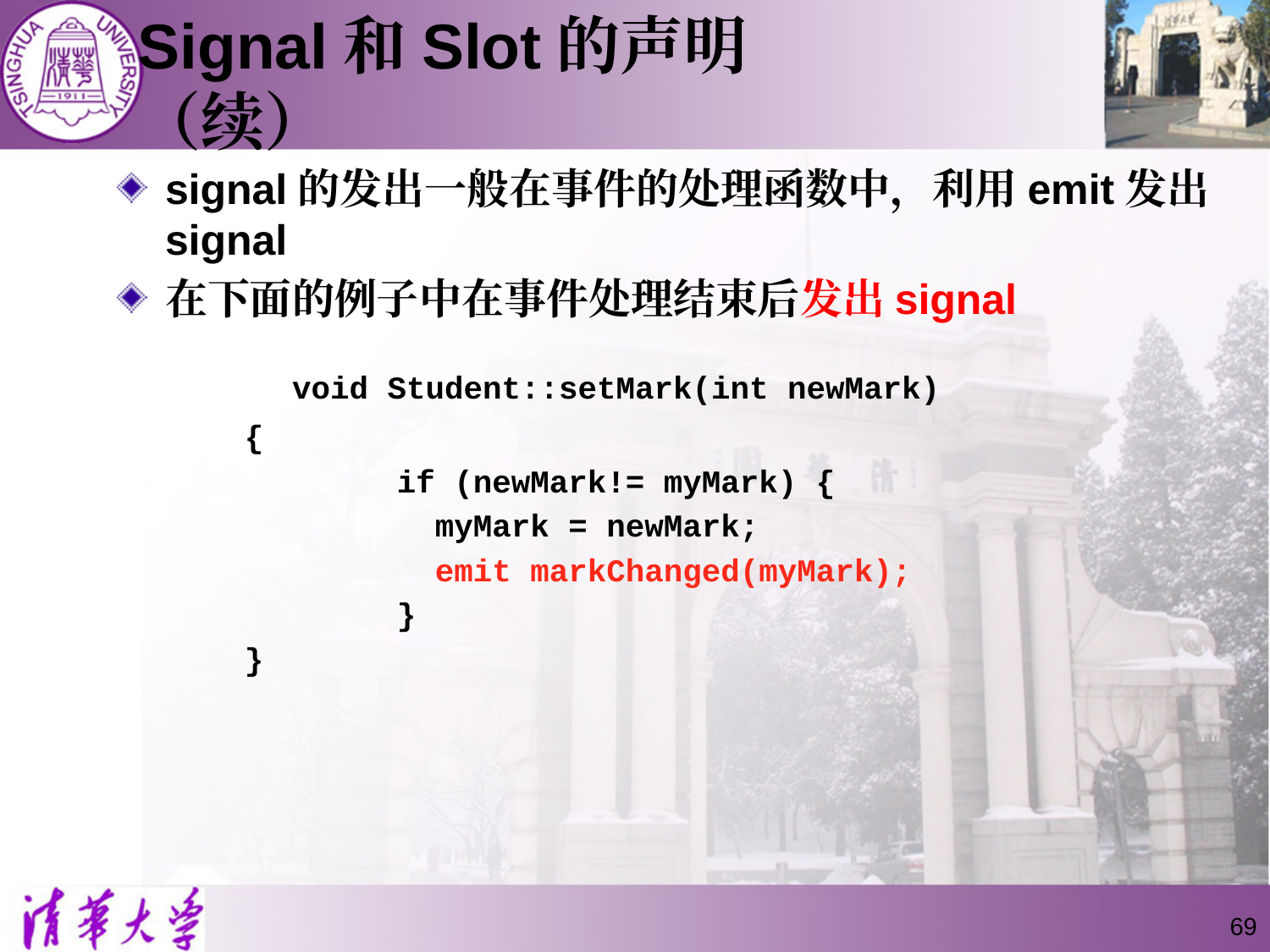

# Signal和Slot的声明（续）
signal的发出一般在事件的处理函数中，利用emit发出signal
在下面的例子中在事件处理结束后发出signal
		void Student::setMark(int newMark)
{
        if (newMark!= myMark) {
          myMark = newMark;
          emit markChanged(myMark);
        }
}
69